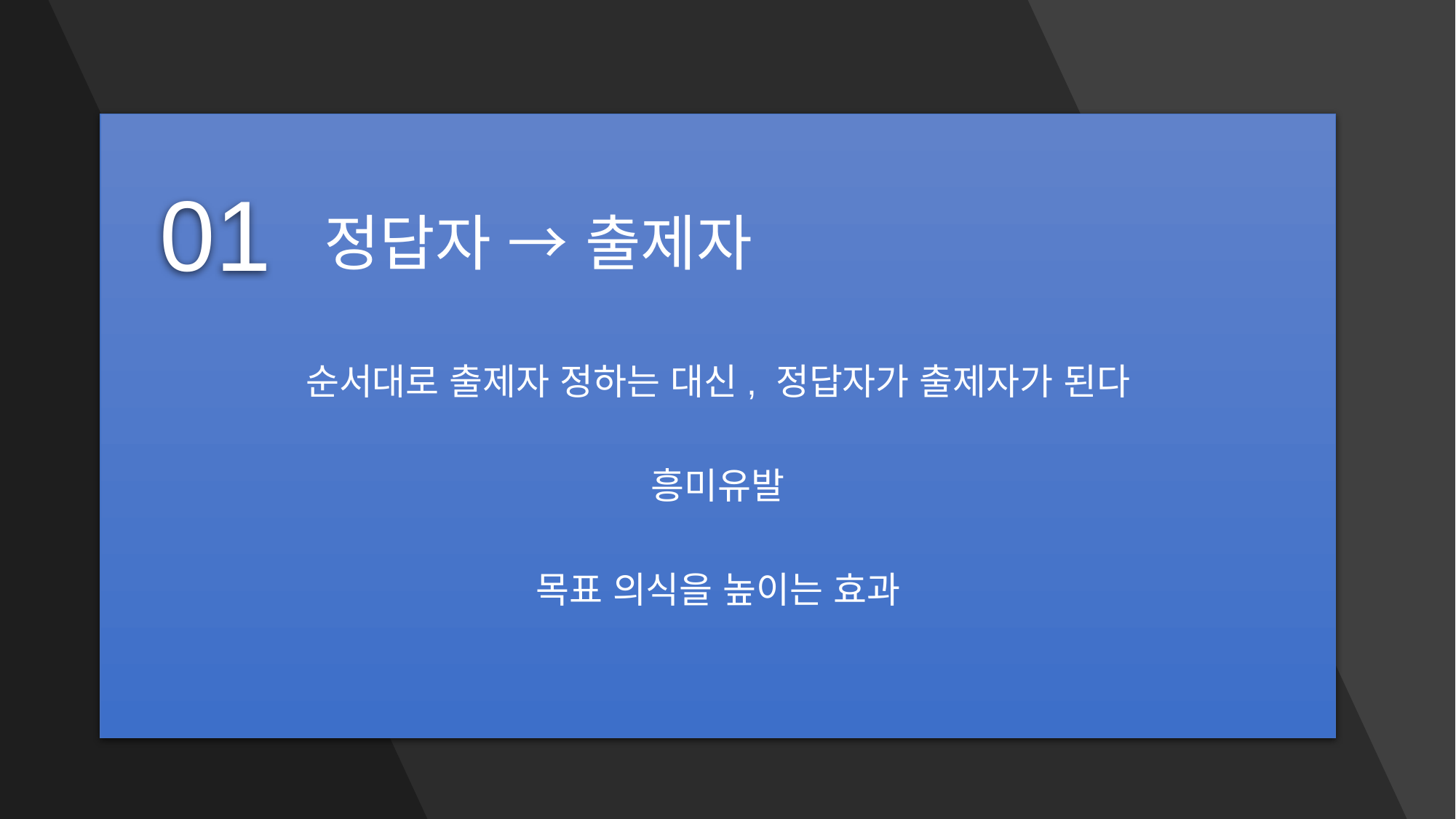

순서대로 출제자 정하는 대신, 정답자가 출제자가 된다

흥미유발

목표 의식을 높이는 효과

01
  정답자 → 출제자